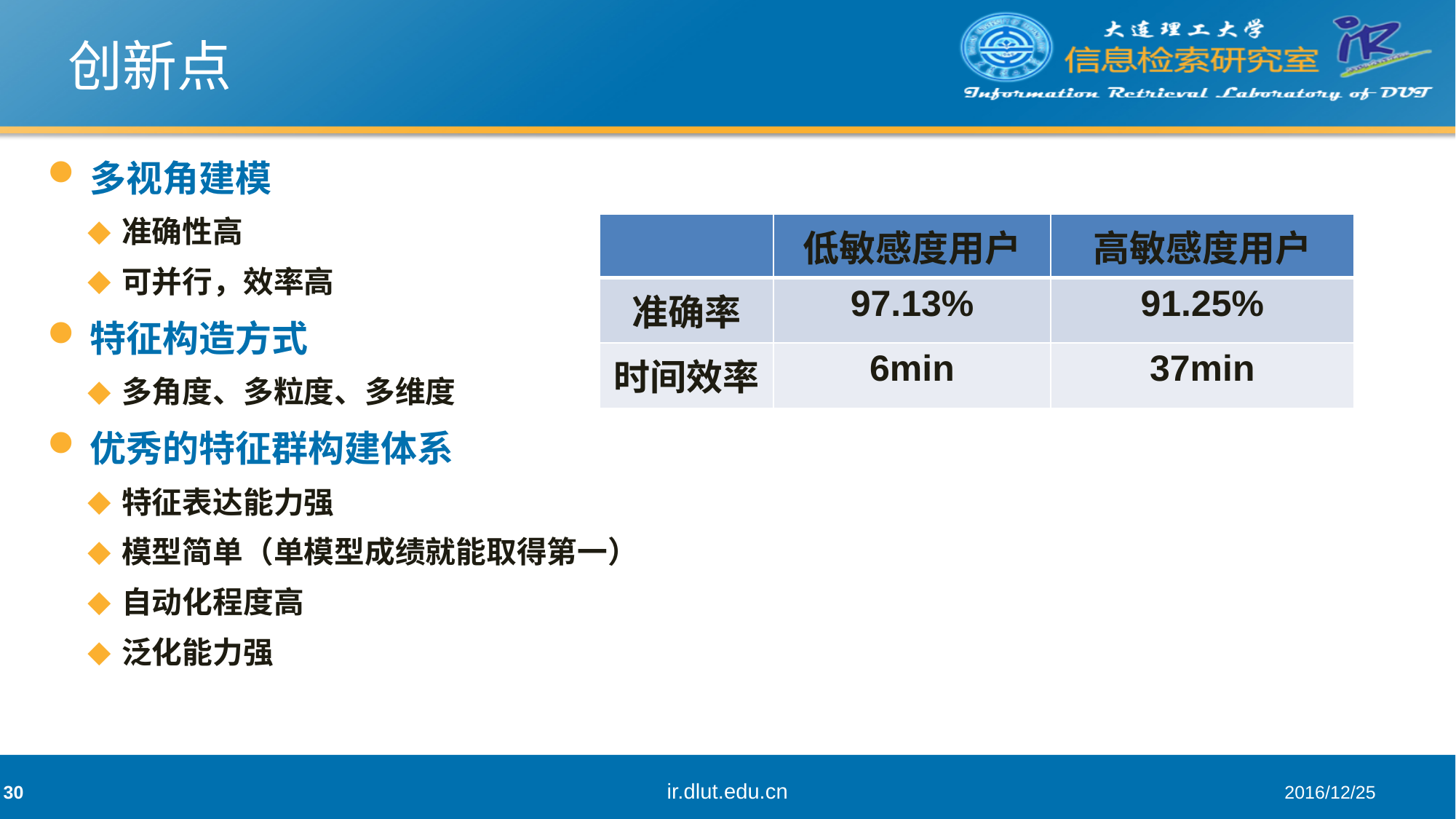

# 创新点
多视角建模
准确性高
可并行，效率高
特征构造方式
多角度、多粒度、多维度
优秀的特征群构建体系
特征表达能力强
模型简单（单模型成绩就能取得第一）
自动化程度高
泛化能力强
|  | 低敏感度用户 | 高敏感度用户 |
| --- | --- | --- |
| 准确率 | 97.13% | 91.25% |
| 时间效率 | 6min | 37min |